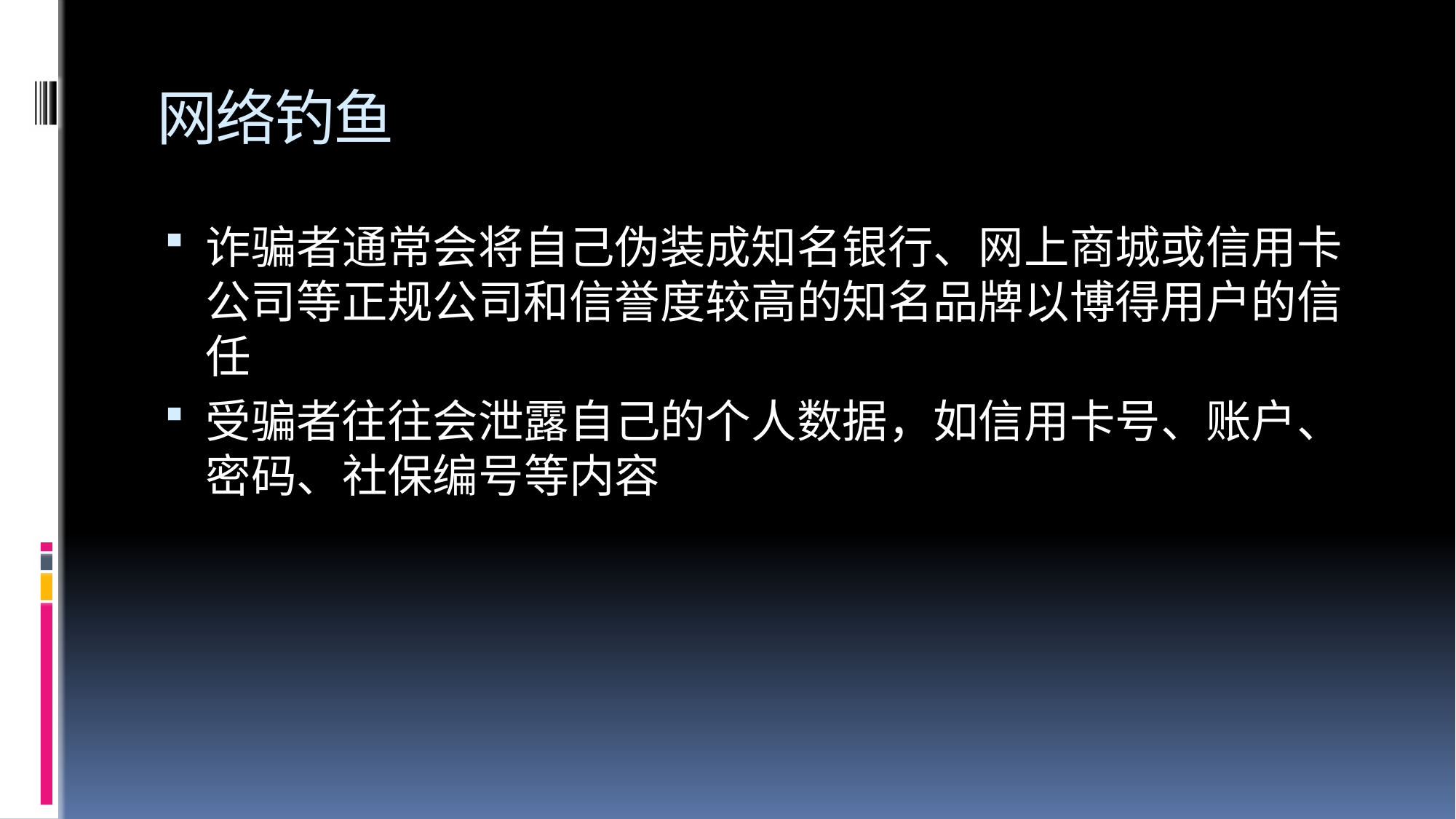

# 网络钓鱼
诈骗者通常会将自己伪装成知名银行、网上商城或信用卡公司等正规公司和信誉度较高的知名品牌以博得用户的信任
受骗者往往会泄露自己的个人数据，如信用卡号、账户、密码、社保编号等内容